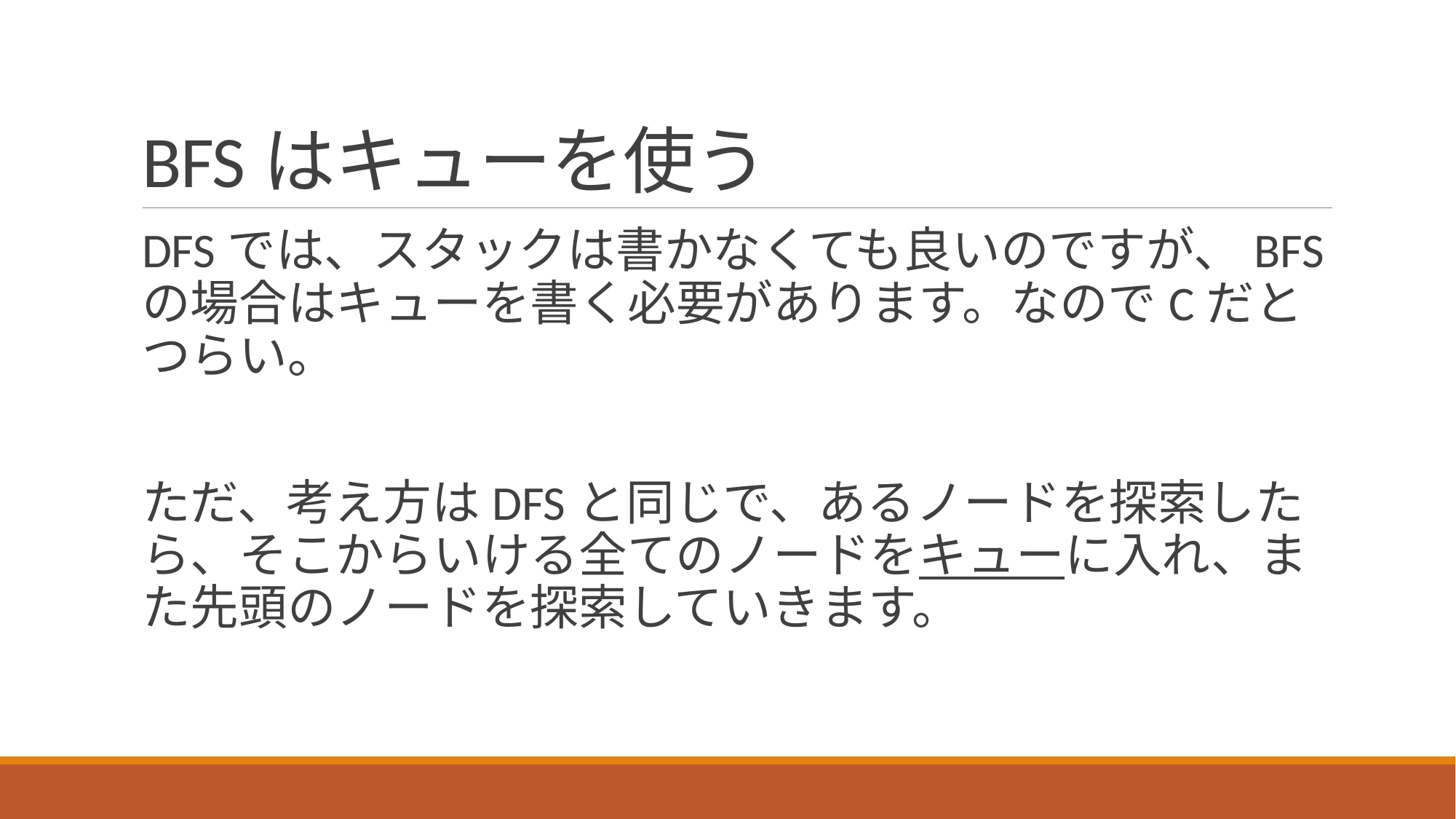

# BFSはキューを使う
DFSでは、スタックは書かなくても良いのですが、BFSの場合はキューを書く必要があります。なのでCだとつらい。

ただ、考え方はDFSと同じで、あるノードを探索したら、そこからいける全てのノードをキューに入れ、また先頭のノードを探索していきます。